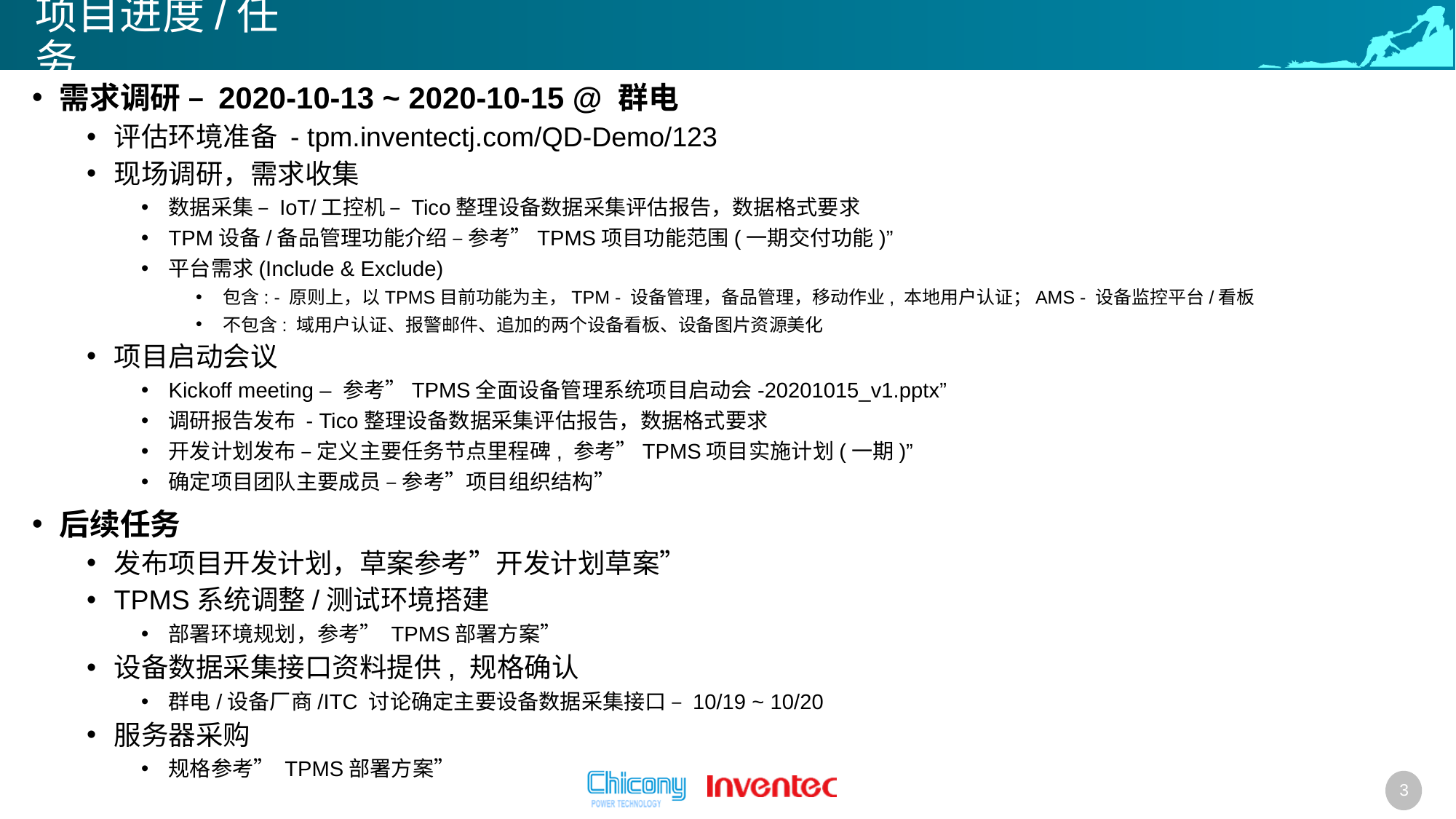

# 项目进度/任务
需求调研 – 2020-10-13 ~ 2020-10-15 @ 群电
评估环境准备 - tpm.inventectj.com/QD-Demo/123
现场调研，需求收集
数据采集 – IoT/工控机 – Tico整理设备数据采集评估报告，数据格式要求
TPM设备/备品管理功能介绍 – 参考”TPMS项目功能范围(一期交付功能)”
平台需求(Include & Exclude)
包含: - 原则上，以TPMS目前功能为主，TPM - 设备管理，备品管理，移动作业, 本地用户认证；AMS - 设备监控平台/看板
不包含: 域用户认证、报警邮件、追加的两个设备看板、设备图片资源美化
项目启动会议
Kickoff meeting – 参考”TPMS全面设备管理系统项目启动会-20201015_v1.pptx”
调研报告发布 - Tico整理设备数据采集评估报告，数据格式要求
开发计划发布 – 定义主要任务节点里程碑, 参考”TPMS项目实施计划(一期)”
确定项目团队主要成员 – 参考”项目组织结构”
后续任务
发布项目开发计划，草案参考”开发计划草案”
TPMS系统调整/测试环境搭建
部署环境规划，参考” TPMS部署方案”
设备数据采集接口资料提供, 规格确认
群电/设备厂商/ITC 讨论确定主要设备数据采集接口 – 10/19 ~ 10/20
服务器采购
规格参考” TPMS部署方案”